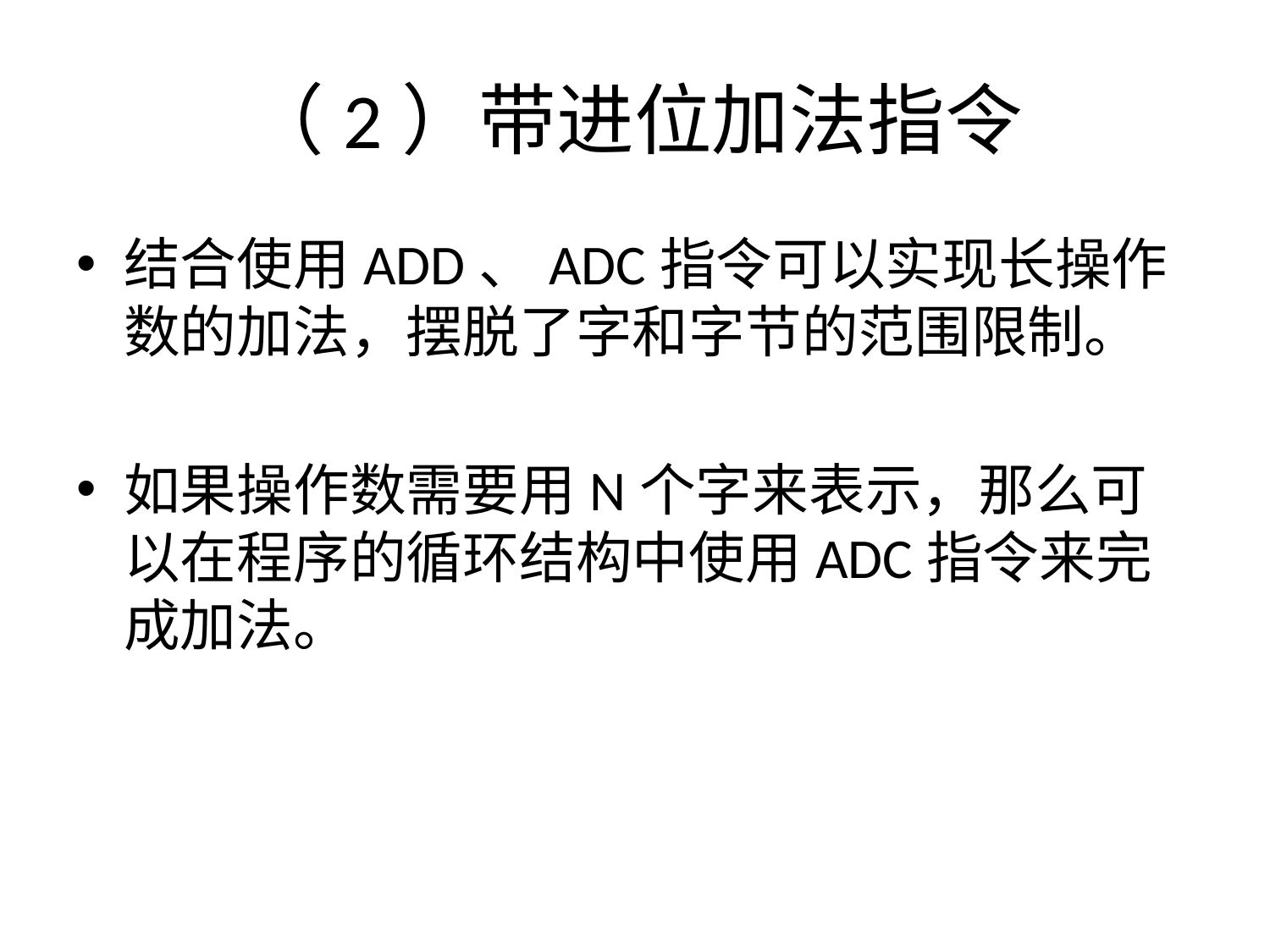

# （2）带进位加法指令
结合使用ADD、ADC指令可以实现长操作数的加法，摆脱了字和字节的范围限制。

如果操作数需要用N个字来表示，那么可以在程序的循环结构中使用ADC指令来完成加法。